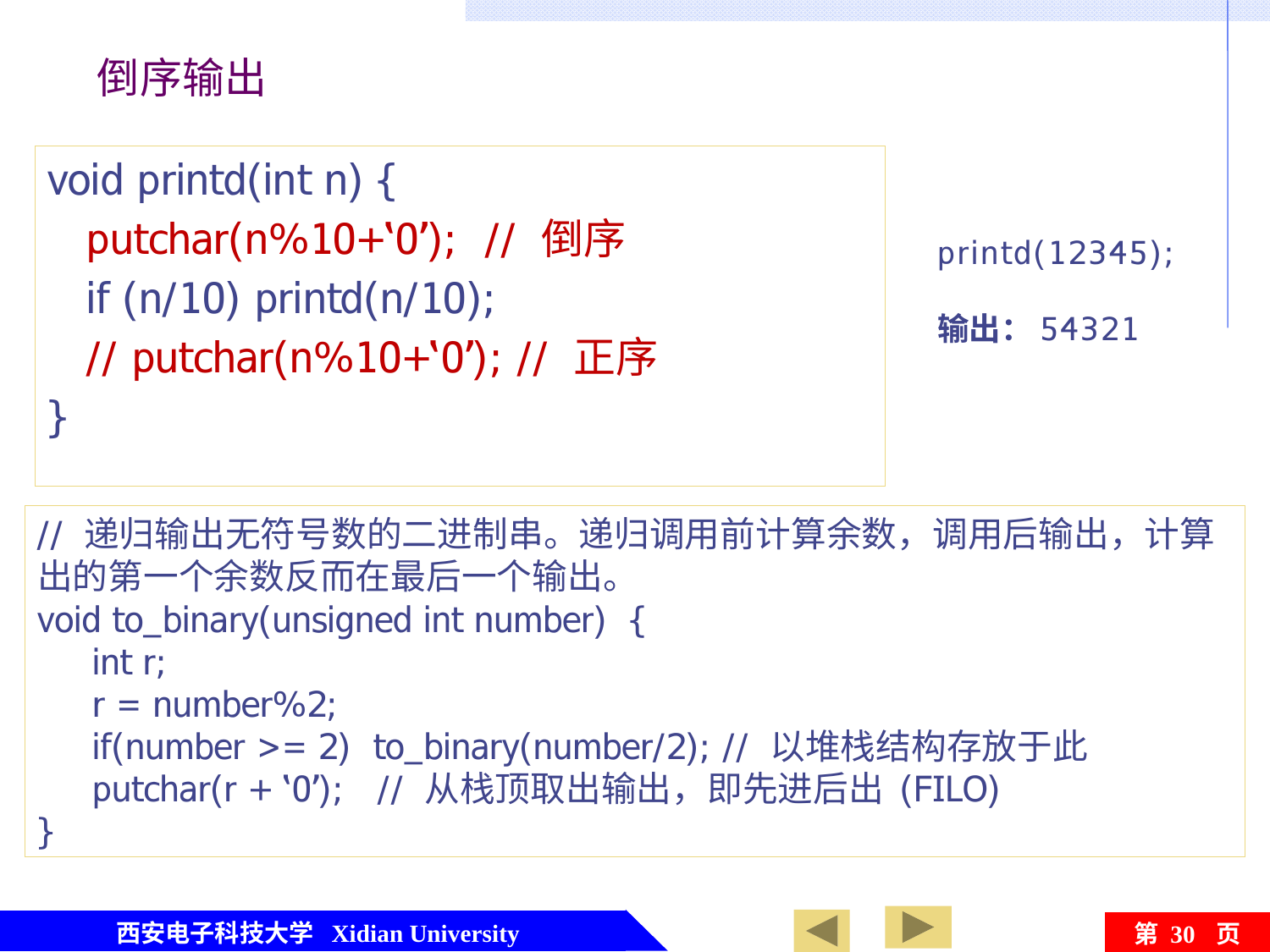

# 倒序输出
void printd(int n) {
   putchar(n%10+‘0’);  // 倒序
   if (n/10) printd(n/10);
   // putchar(n%10+‘0’); // 正序
}
printd(12345);

输出：54321
// 递归输出无符号数的二进制串。递归调用前计算余数，调用后输出，计算出的第一个余数反而在最后一个输出。
void to_binary(unsigned int number)  {
     int r;
     r = number%2;
     if(number >= 2)  to_binary(number/2); // 以堆栈结构存放于此
     putchar(r + ‘0’);   // 从栈顶取出输出，即先进后出 (FILO)
}